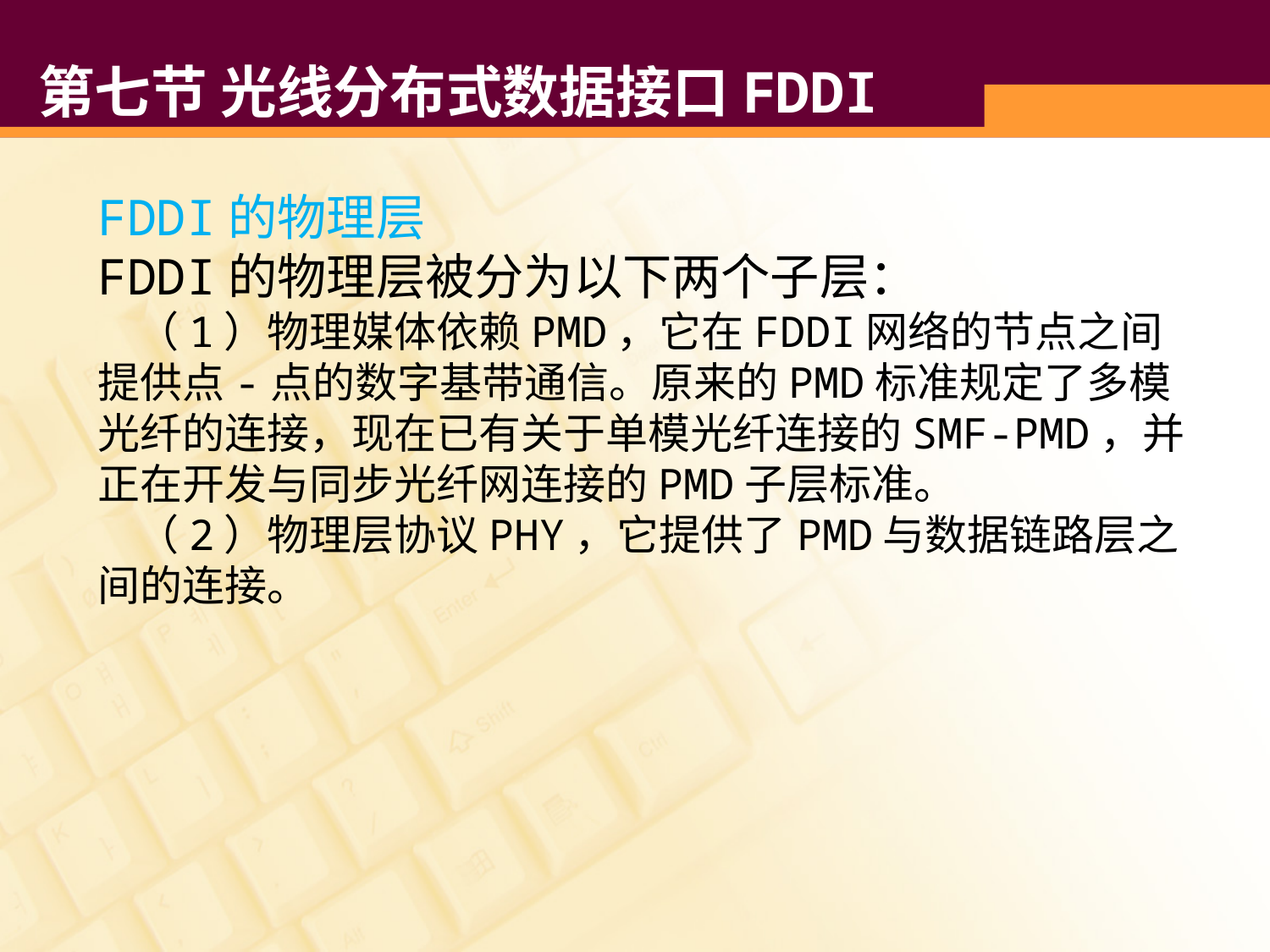

# 第七节 光线分布式数据接口FDDI
FDDI的物理层
FDDI的物理层被分为以下两个子层：
   （1）物理媒体依赖PMD，它在FDDI网络的节点之间提供点-点的数字基带通信。原来的PMD标准规定了多模光纤的连接，现在已有关于单模光纤连接的SMF-PMD，并正在开发与同步光纤网连接的PMD子层标准。
   （2）物理层协议PHY，它提供了PMD与数据链路层之间的连接。